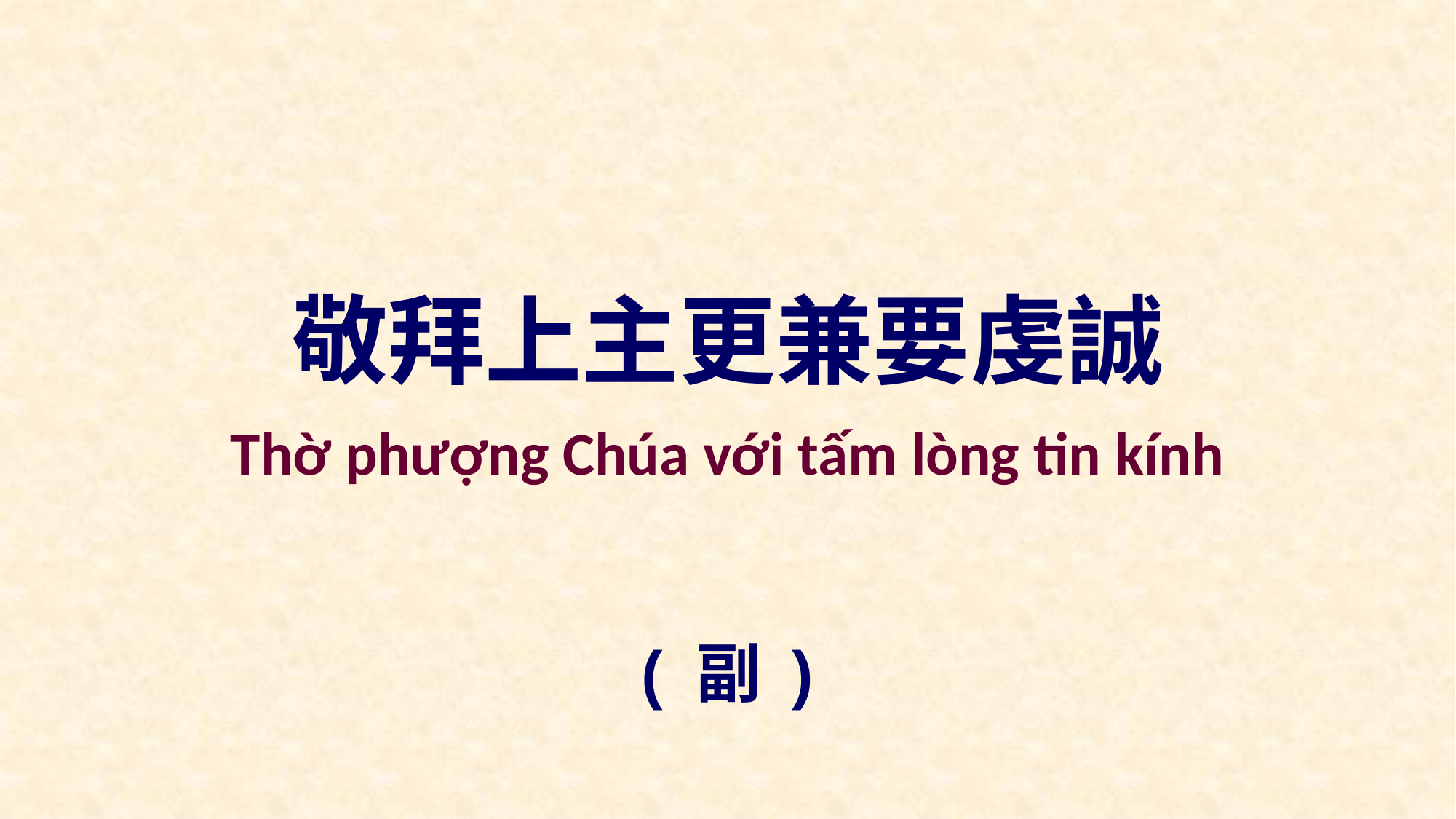

敬拜上主更兼要虔誠
Thờ phượng Chúa với tấm lòng tin kính
( 副 )